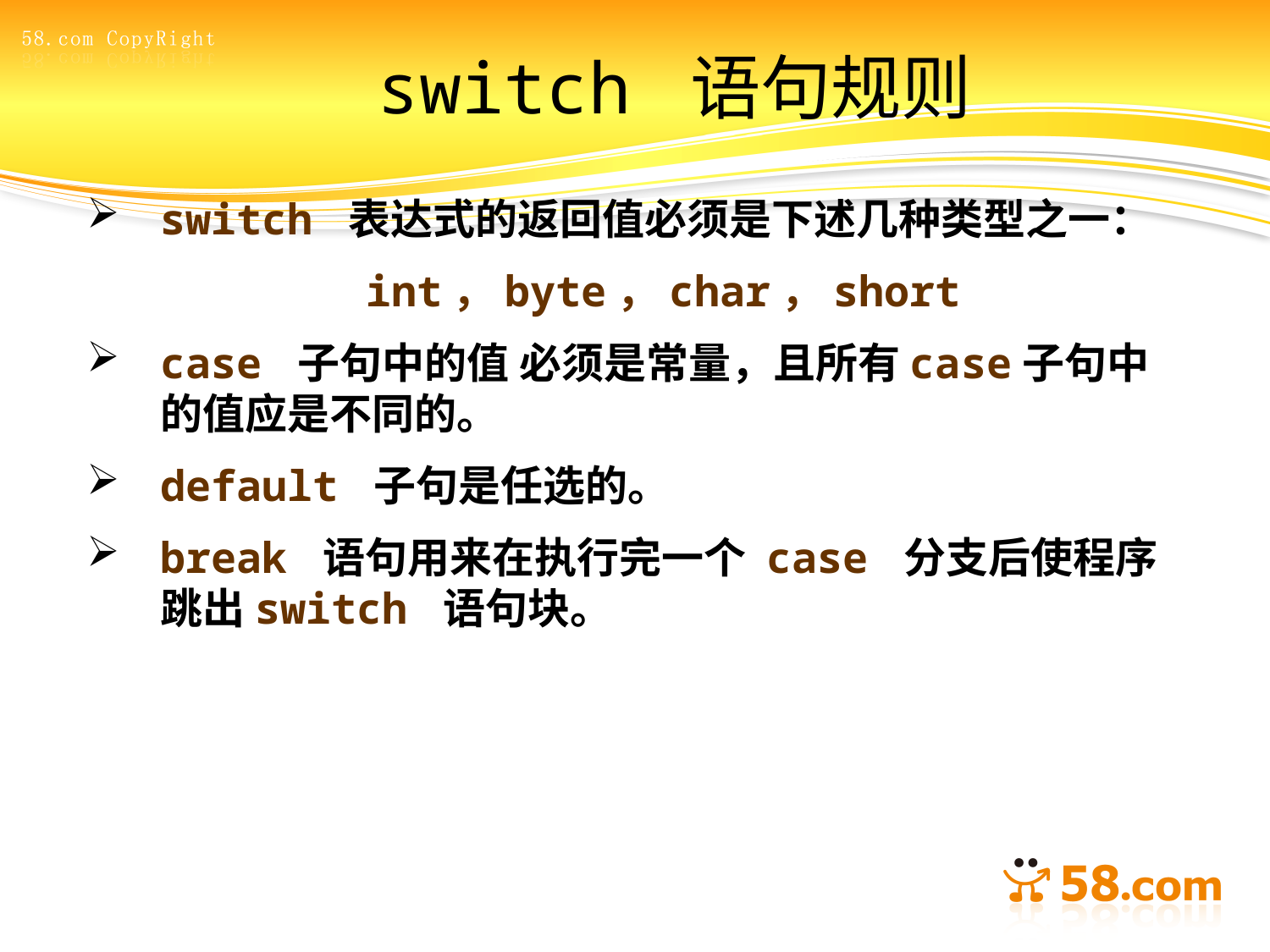

# switch 语句规则
switch 表达式的返回值必须是下述几种类型之一：
           int，byte，char，short
case 子句中的值 必须是常量，且所有case子句中的值应是不同的。
default 子句是任选的。
break 语句用来在执行完一个 case 分支后使程序跳出switch 语句块。